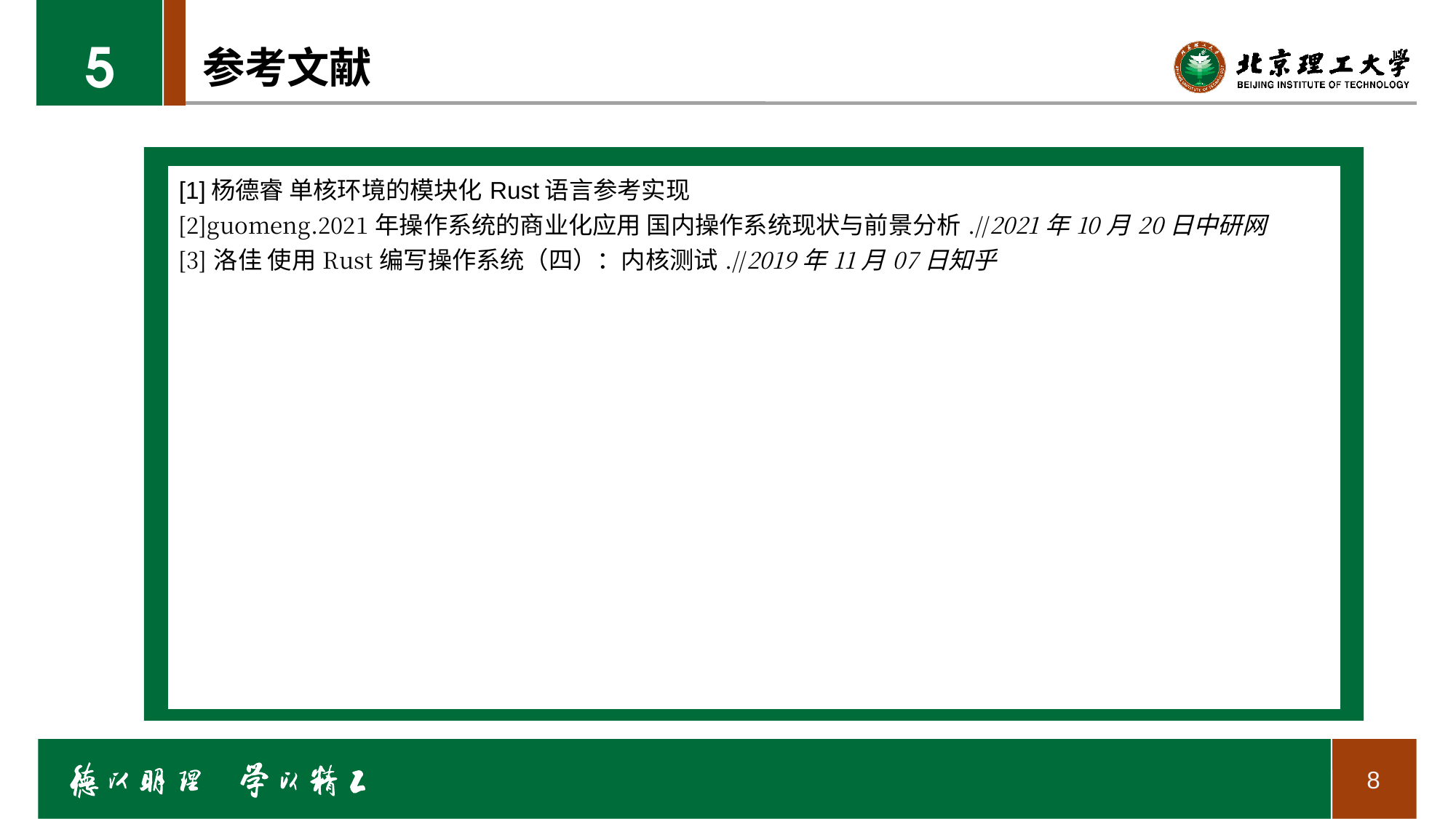

5
# 参考文献

| [1]杨德睿 单核环境的模块化Rust语言参考实现 [2]guomeng.2021年操作系统的商业化应用 国内操作系统现状与前景分析.//2021年10月20日中研网 [3]洛佳 使用Rust编写操作系统（四）：内核测试.//2019年11月07日知乎 |
| --- |